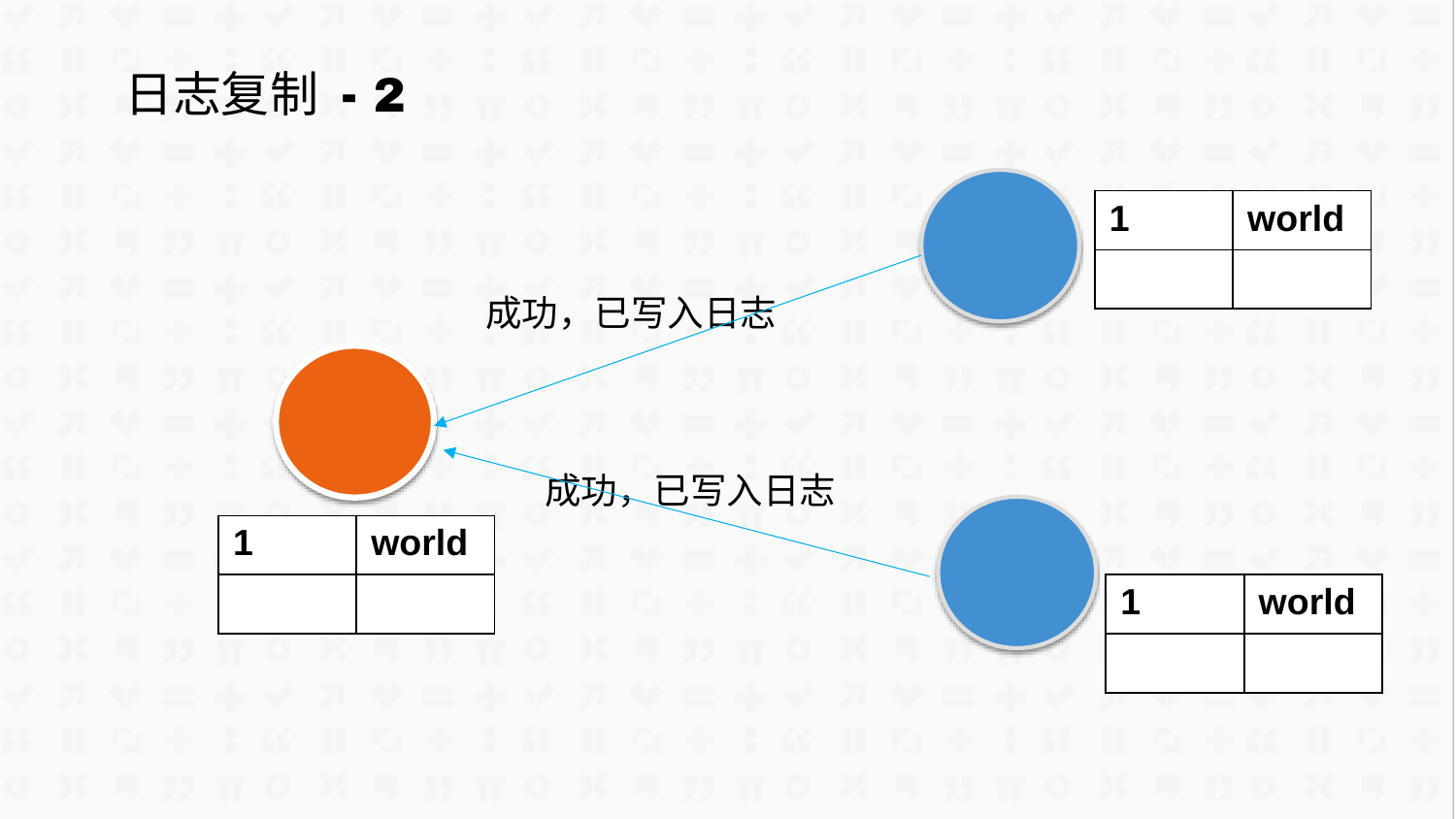

# 日志复制 - 2

| 1 | world |
| --- | --- |
|  |  |
成功，已写入日志

成功，已写入日志

| 1 | world |
| --- | --- |
|  |  |
| 1 | world |
| --- | --- |
|  |  |